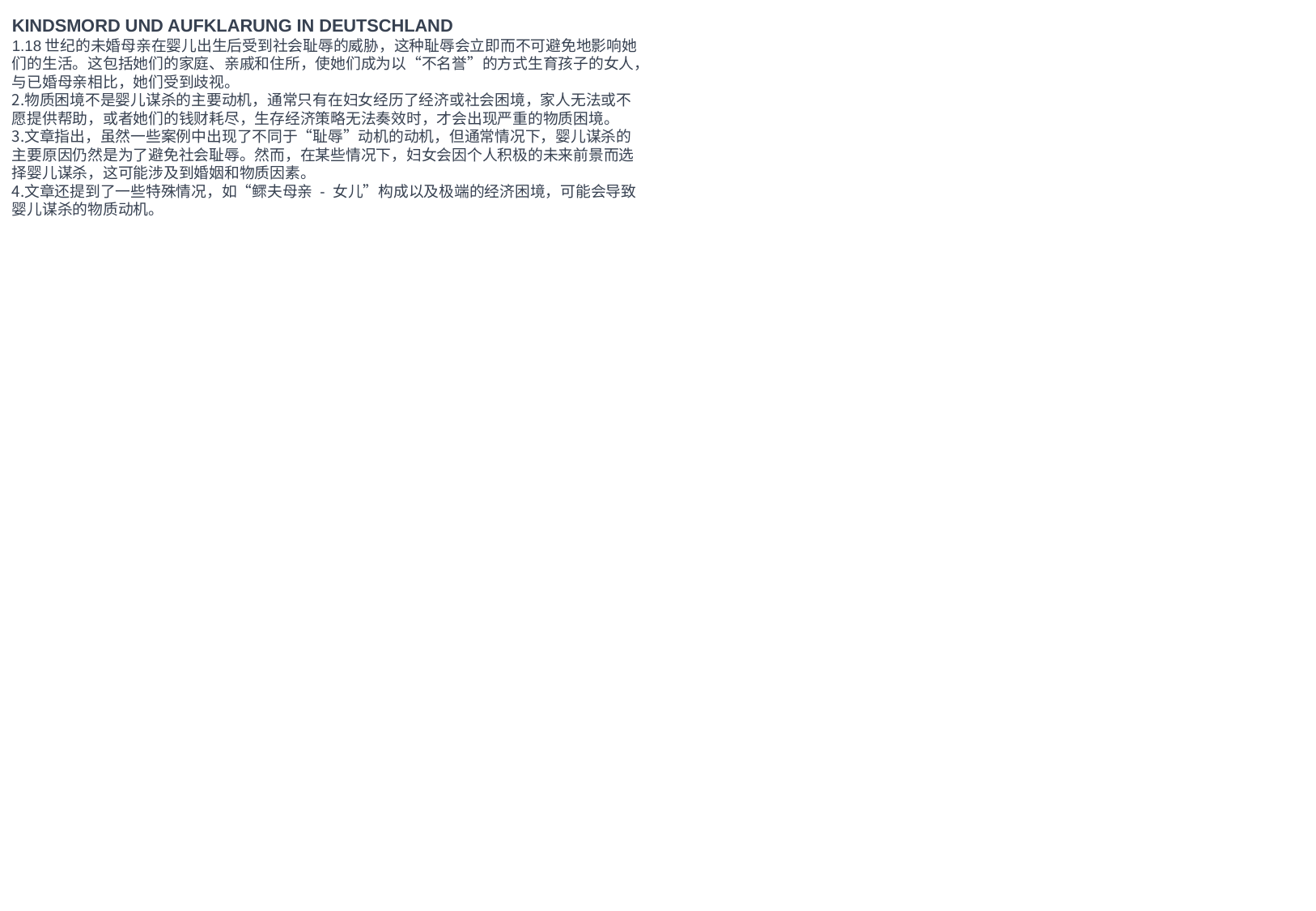

KINDSMORD UND AUFKLARUNG IN DEUTSCHLAND
18世纪的未婚母亲在婴儿出生后受到社会耻辱的威胁，这种耻辱会立即而不可避免地影响她们的生活。这包括她们的家庭、亲戚和住所，使她们成为以“不名誉”的方式生育孩子的女人，与已婚母亲相比，她们受到歧视。
物质困境不是婴儿谋杀的主要动机，通常只有在妇女经历了经济或社会困境，家人无法或不愿提供帮助，或者她们的钱财耗尽，生存经济策略无法奏效时，才会出现严重的物质困境。
文章指出，虽然一些案例中出现了不同于“耻辱”动机的动机，但通常情况下，婴儿谋杀的主要原因仍然是为了避免社会耻辱。然而，在某些情况下，妇女会因个人积极的未来前景而选择婴儿谋杀，这可能涉及到婚姻和物质因素。
文章还提到了一些特殊情况，如“鳏夫母亲 - 女儿”构成以及极端的经济困境，可能会导致婴儿谋杀的物质动机。